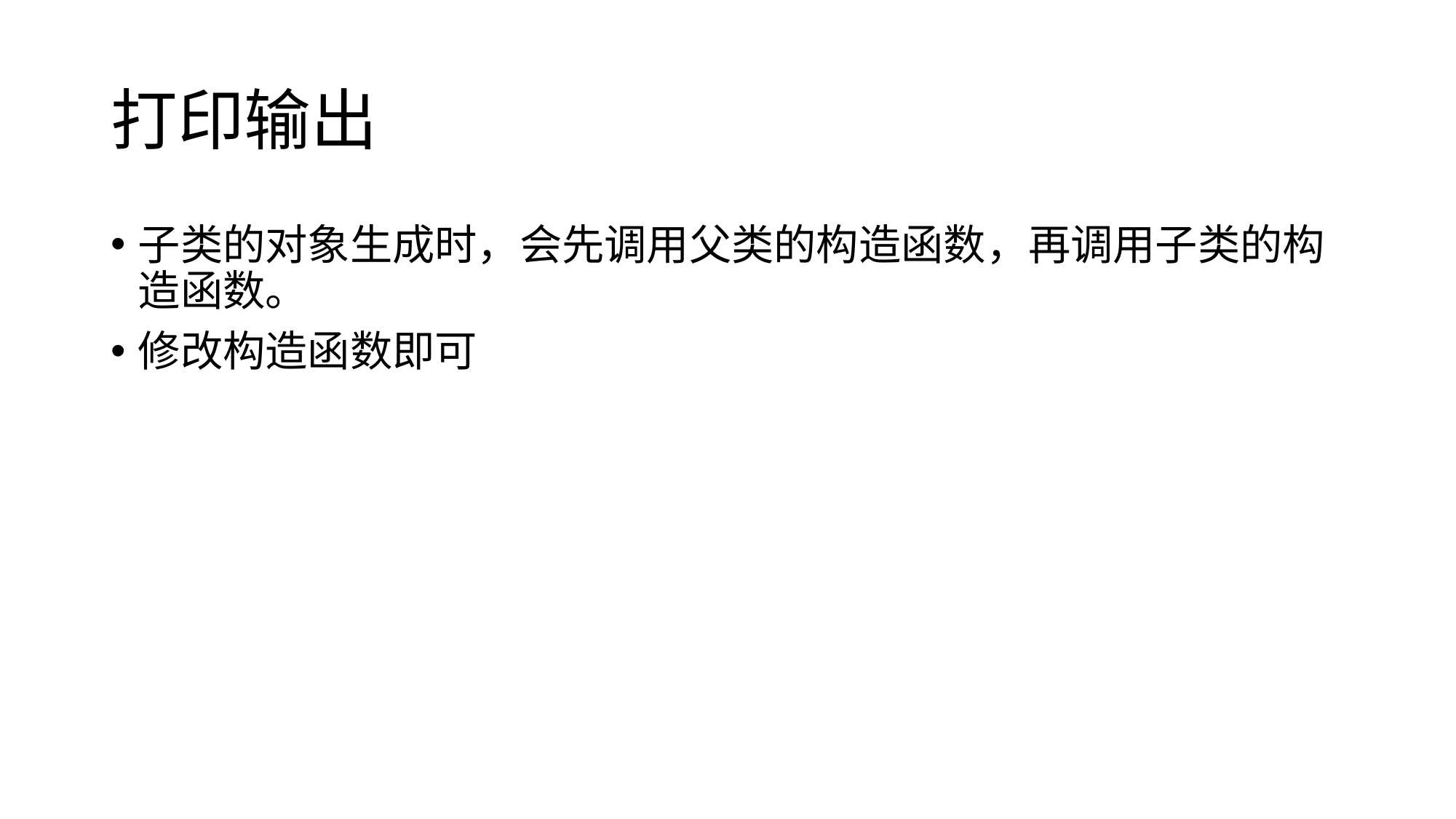

# 打印输出
子类的对象生成时，会先调用父类的构造函数，再调用子类的构造函数。
修改构造函数即可